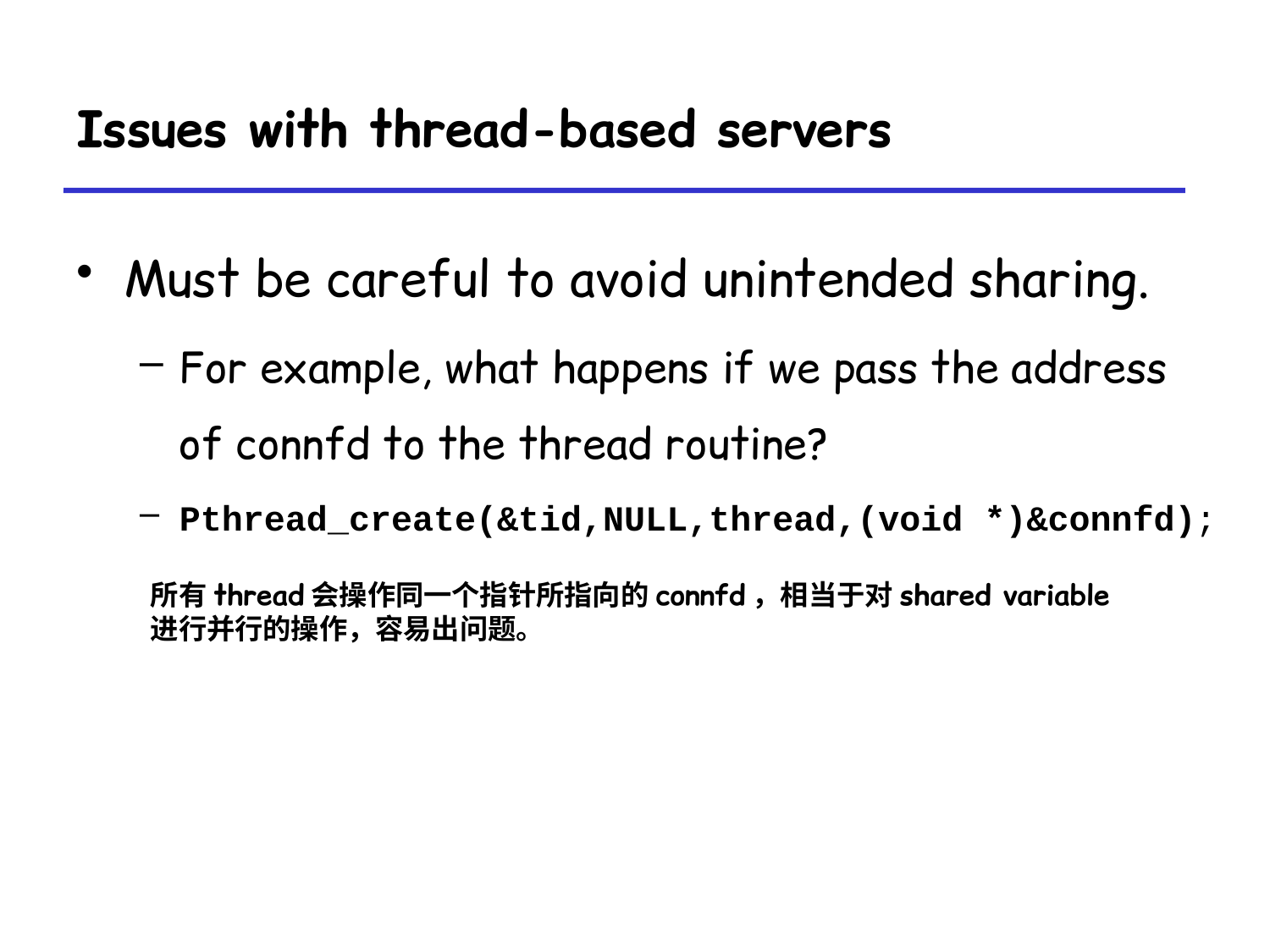

# Issues with thread-based servers
Must be careful to avoid unintended sharing.
For example, what happens if we pass the address
of connfd to the thread routine?
Pthread_create(&tid,NULL,thread,(void *)&connfd);
所有thread会操作同一个指针所指向的connfd，相当于对shared variable
进行并行的操作，容易出问题。
34